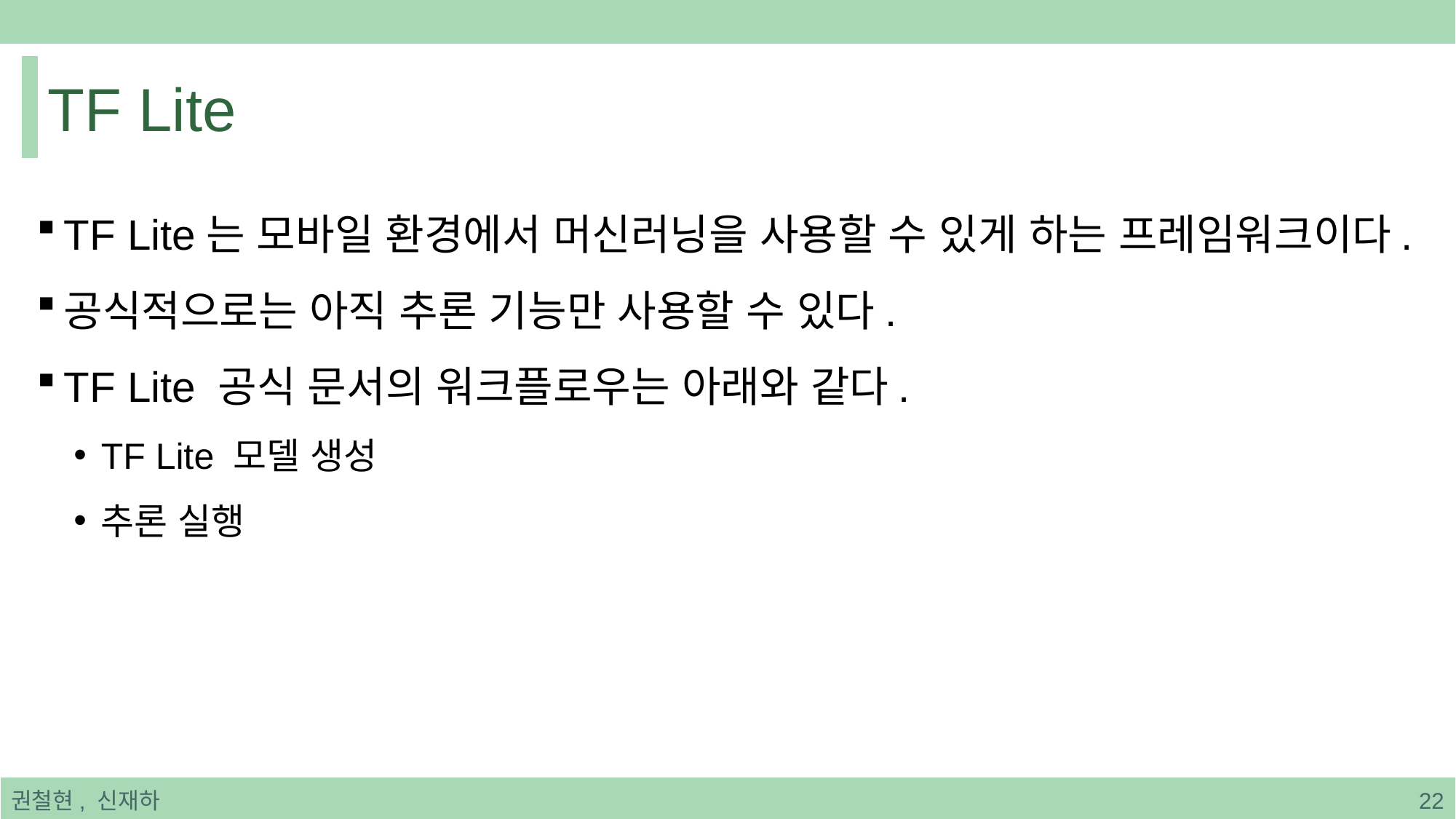

# TF Lite
TF Lite는 모바일 환경에서 머신러닝을 사용할 수 있게 하는 프레임워크이다.
공식적으로는 아직 추론 기능만 사용할 수 있다.
TF Lite 공식 문서의 워크플로우는 아래와 같다.
TF Lite 모델 생성
추론 실행

권철현, 신재하
22